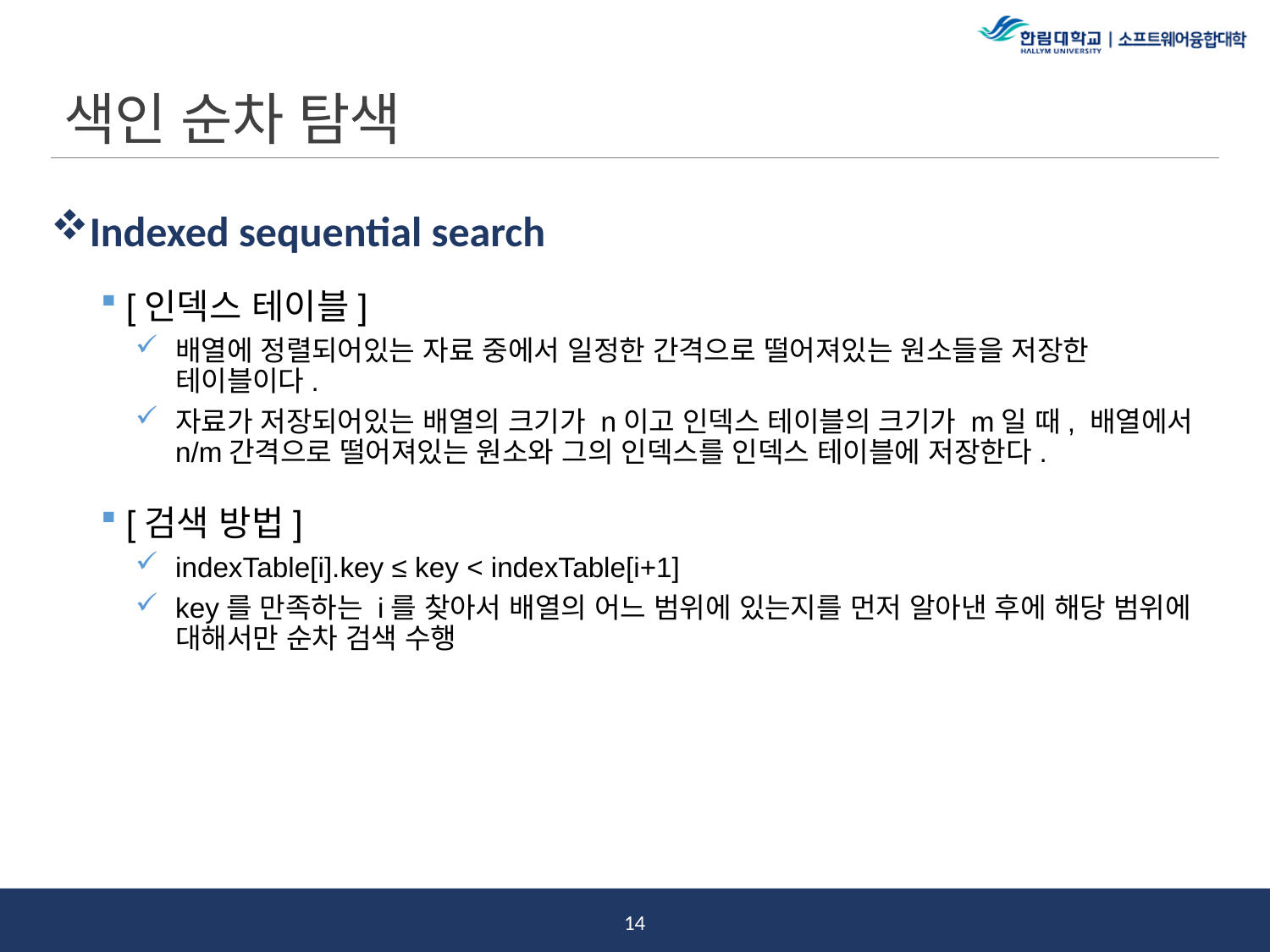

# 색인 순차 탐색
Indexed sequential search
[인덱스 테이블]
배열에 정렬되어있는 자료 중에서 일정한 간격으로 떨어져있는 원소들을 저장한 테이블이다.
자료가 저장되어있는 배열의 크기가 n이고 인덱스 테이블의 크기가 m일 때, 배열에서 n/m간격으로 떨어져있는 원소와 그의 인덱스를 인덱스 테이블에 저장한다.
[검색 방법]
indexTable[i].key ≤ key < indexTable[i+1]
key를 만족하는 i를 찾아서 배열의 어느 범위에 있는지를 먼저 알아낸 후에 해당 범위에 대해서만 순차 검색 수행
14